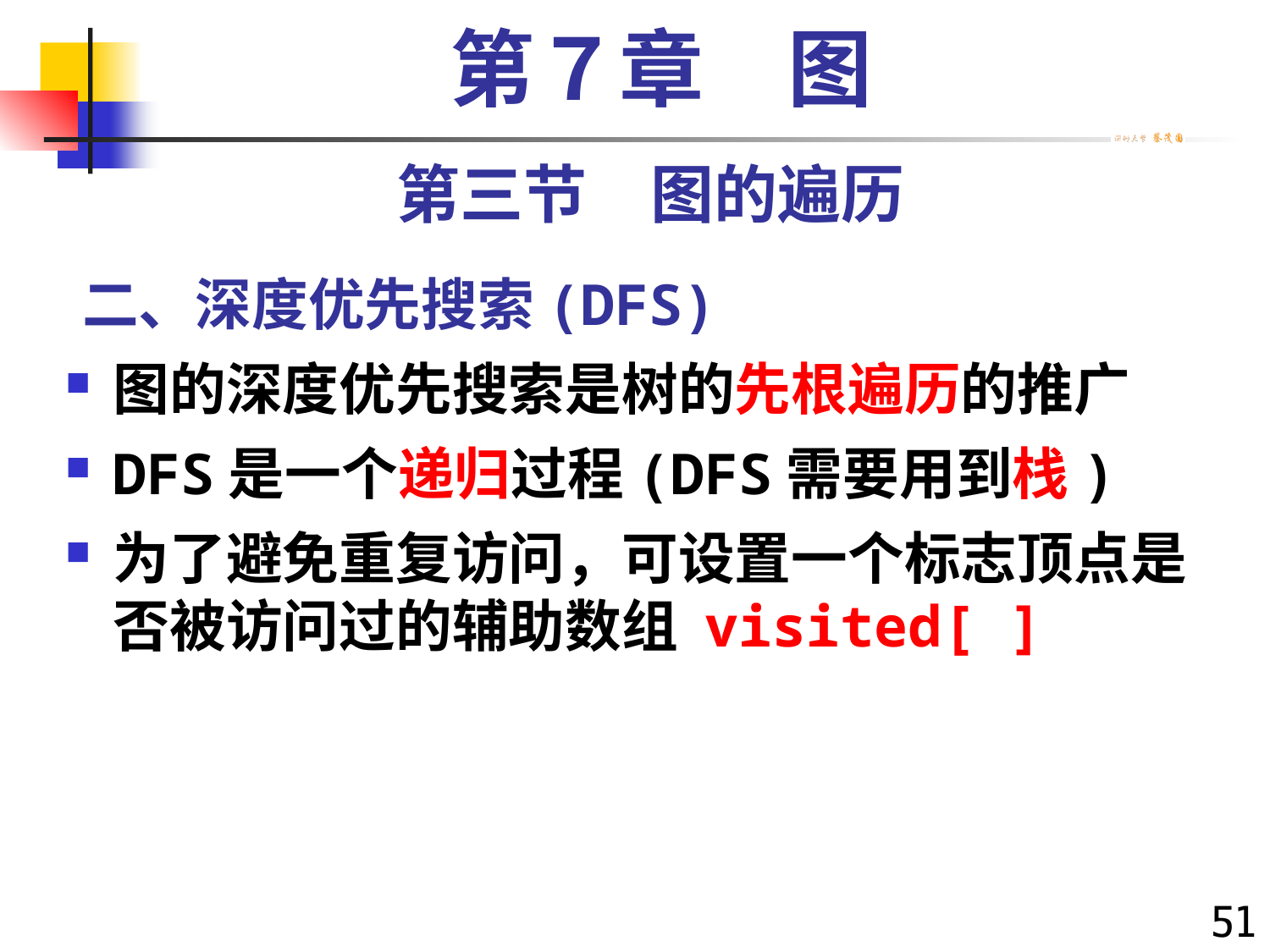

第７章　图
第三节　图的遍历
# 二、深度优先搜索(DFS)
图的深度优先搜索是树的先根遍历的推广
DFS是一个递归过程(DFS需要用到栈)
为了避免重复访问，可设置一个标志顶点是否被访问过的辅助数组 visited[ ]
51